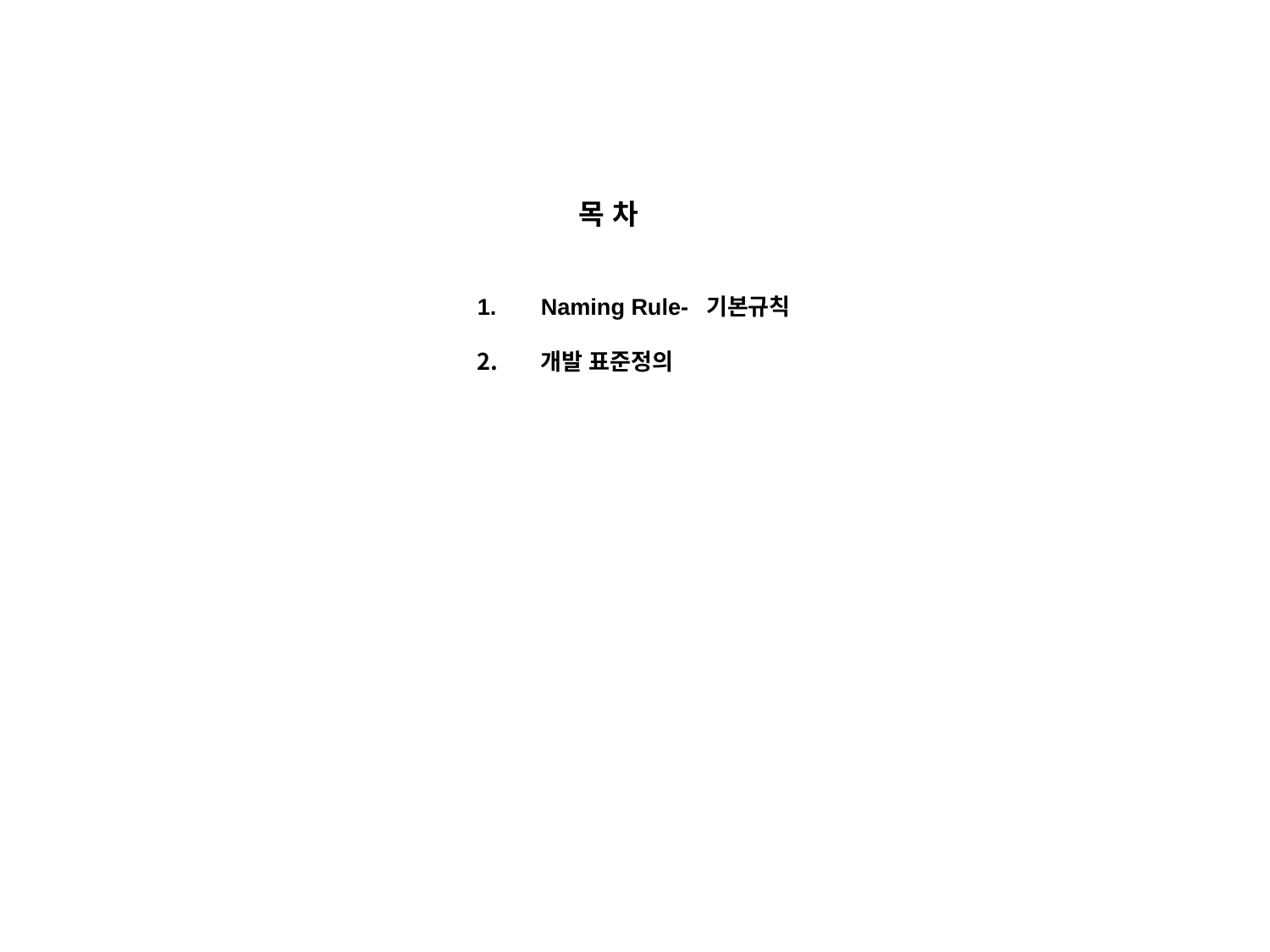

목 차
Naming Rule-  기본규칙

개발 표준정의